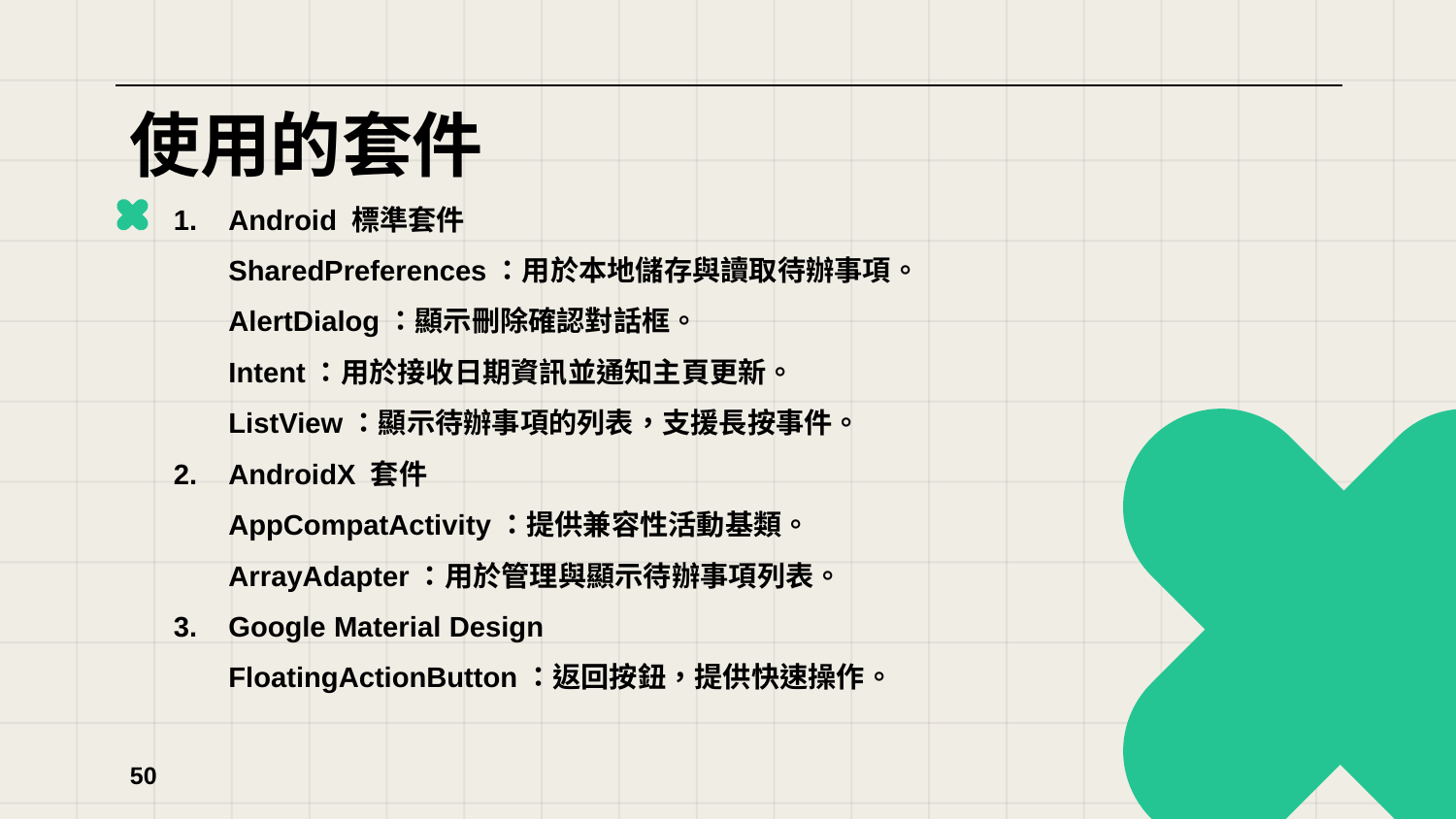

# 使用的套件
Android 標準套件
SharedPreferences：用於本地儲存與讀取待辦事項。
AlertDialog：顯示刪除確認對話框。
Intent：用於接收日期資訊並通知主頁更新。
ListView：顯示待辦事項的列表，支援長按事件。
AndroidX 套件
AppCompatActivity：提供兼容性活動基類。
ArrayAdapter：用於管理與顯示待辦事項列表。
Google Material Design
FloatingActionButton：返回按鈕，提供快速操作。

50